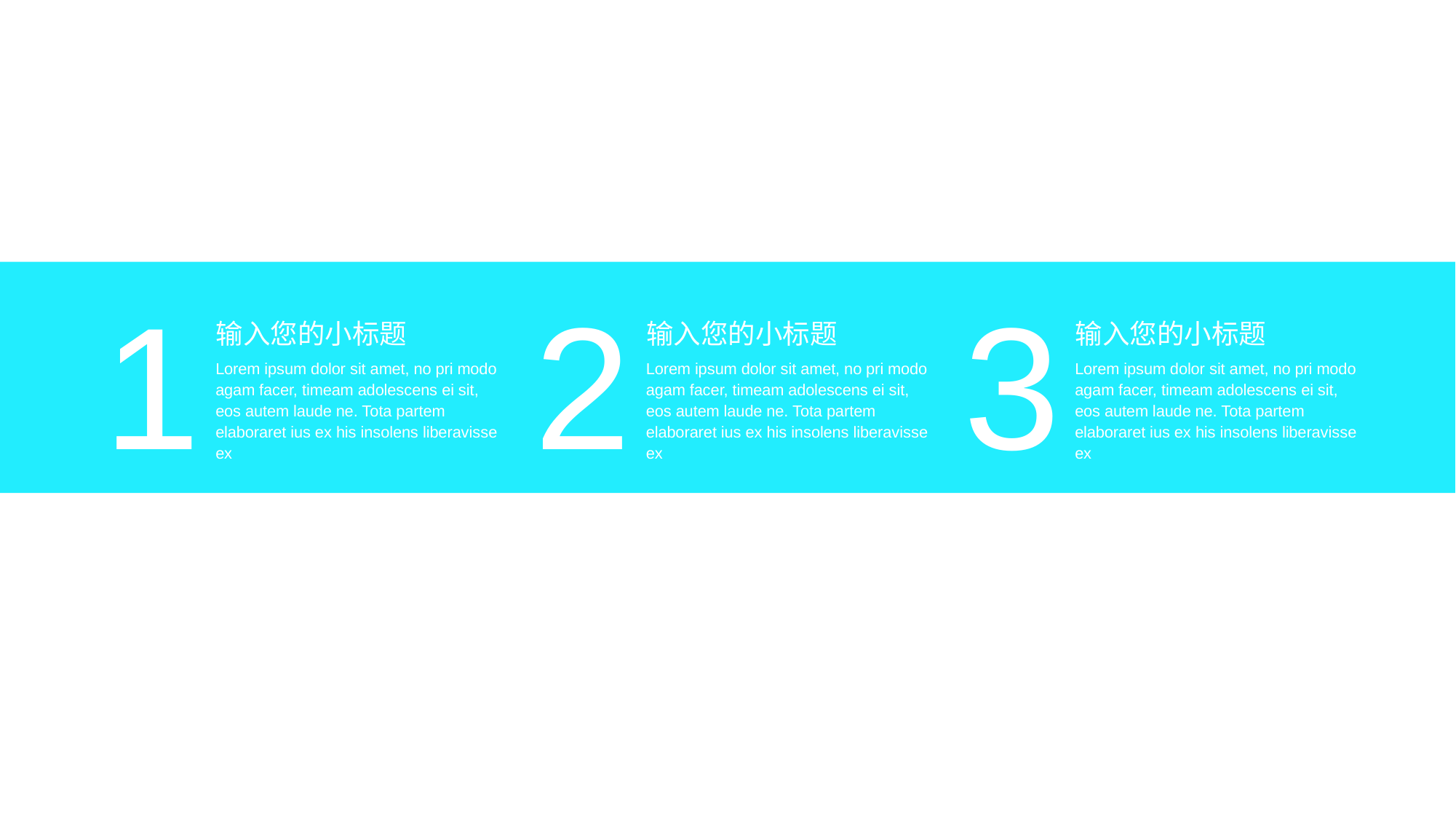

输入本页标题内容

1
2
3
输入您的小标题
Lorem ipsum dolor sit amet, no pri modo agam facer, timeam adolescens ei sit, eos autem laude ne. Tota partem elaboraret ius ex his insolens liberavisse ex
输入您的小标题
Lorem ipsum dolor sit amet, no pri modo agam facer, timeam adolescens ei sit, eos autem laude ne. Tota partem elaboraret ius ex his insolens liberavisse ex
输入您的小标题
Lorem ipsum dolor sit amet, no pri modo agam facer, timeam adolescens ei sit, eos autem laude ne. Tota partem elaboraret ius ex his insolens liberavisse ex
4
5
6
输入您的小标题
Lorem ipsum dolor sit amet, no pri modo agam facer, timeam adolescens ei sit, eos autem laude ne. Tota partem elaboraret ius ex his insolens liberavisse ex
输入您的小标题
Lorem ipsum dolor sit amet, no pri modo agam facer, timeam adolescens ei sit, eos autem laude ne. Tota partem elaboraret ius ex his insolens liberavisse ex
输入您的小标题
Lorem ipsum dolor sit amet, no pri modo agam facer, timeam adolescens ei sit, eos autem laude ne. Tota partem elaboraret ius ex his insolens liberavisse ex